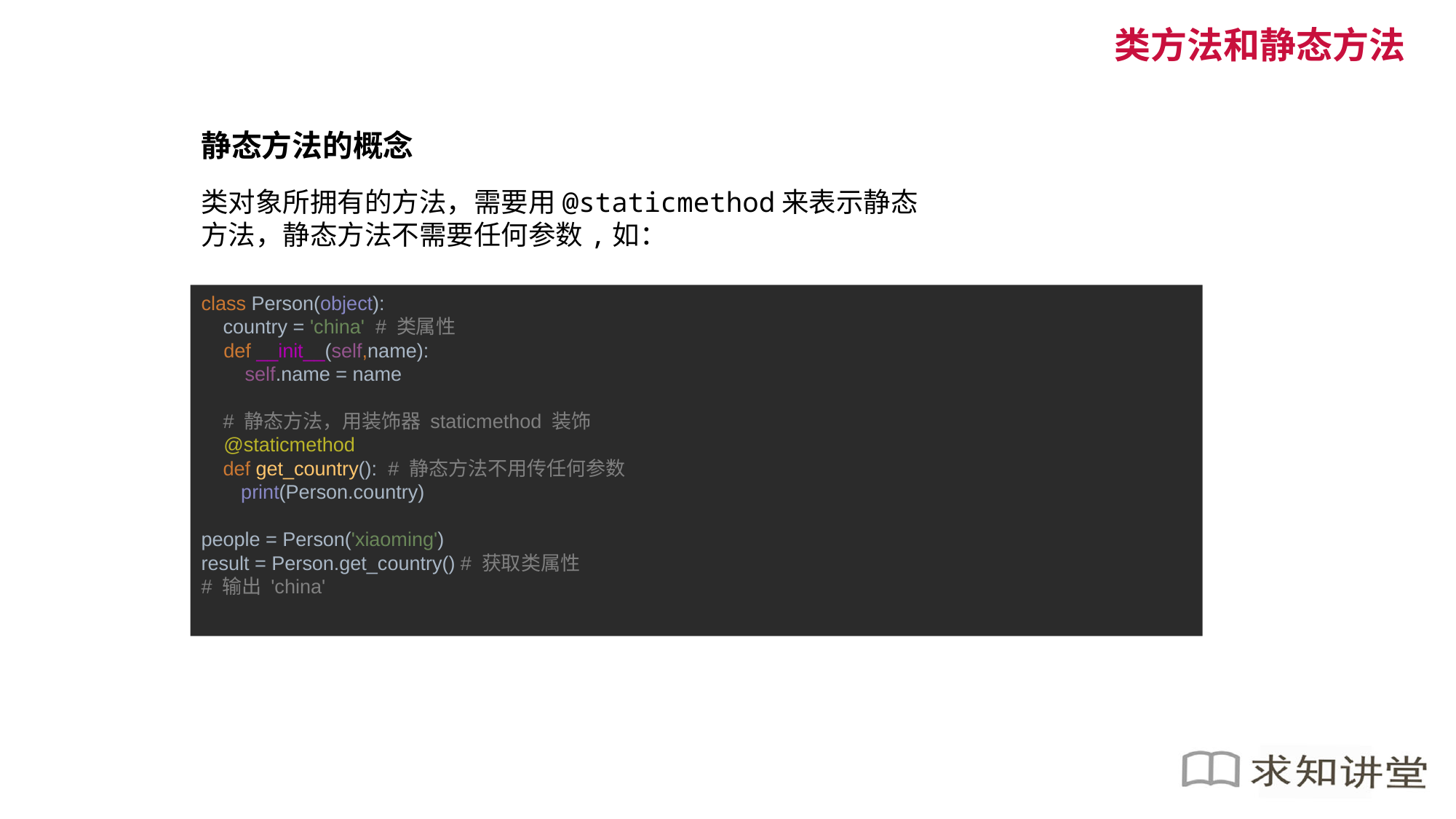

类方法和静态方法
静态方法的概念
类对象所拥有的方法，需要用@staticmethod来表示静态方法，静态方法不需要任何参数,如：
class Person(object):
    country = 'china'  # 类属性
    def __init__(self,name):
        self.name = name
    # 静态方法，用装饰器 staticmethod 装饰
    @staticmethod
    def get_country():  # 静态方法不用传任何参数
        print(Person.country)
people = Person('xiaoming')
result = Person.get_country() # 获取类属性
# 输出 'china'